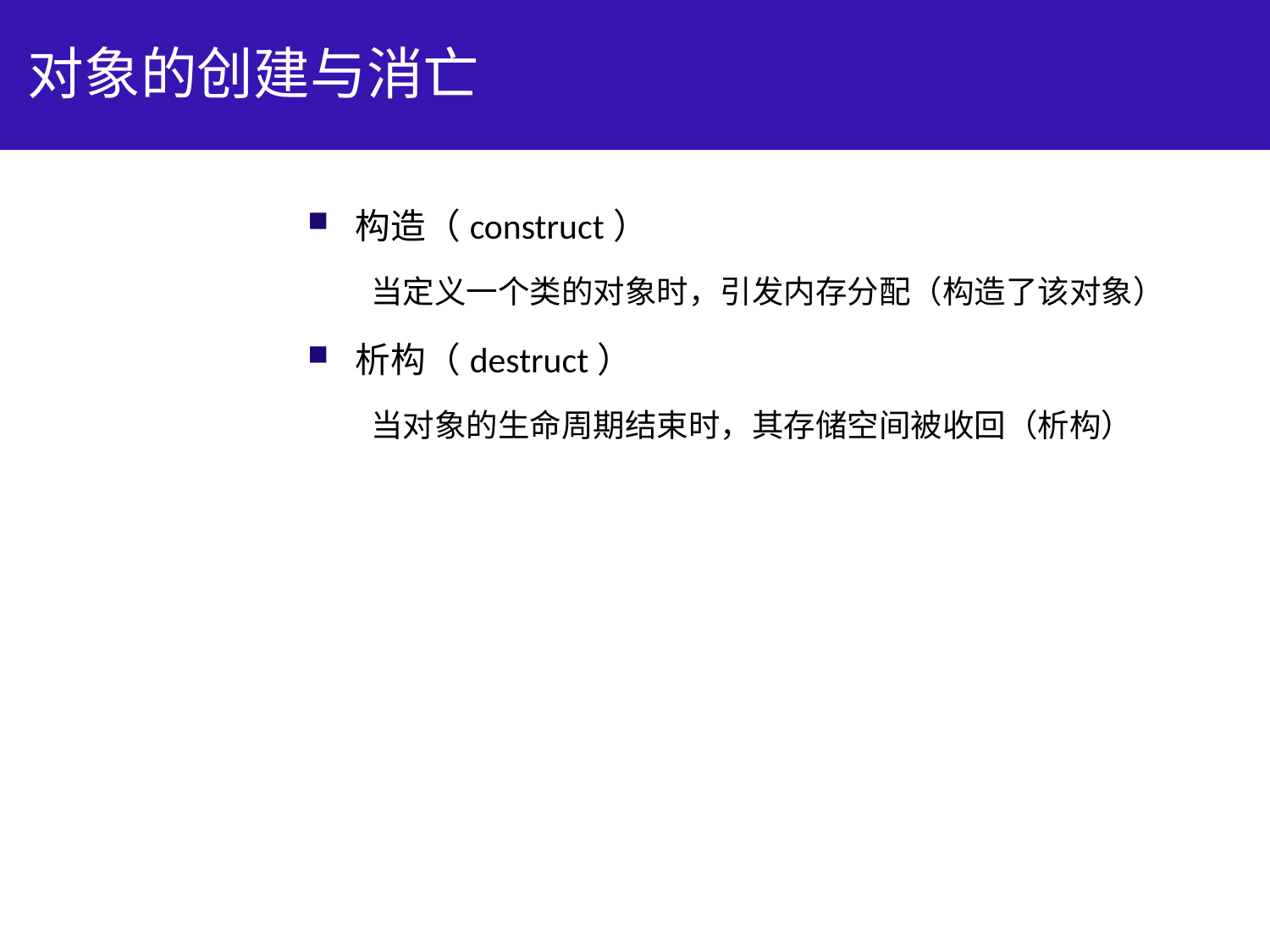

# 对象的创建与消亡
构造（construct）
当定义一个类的对象时，引发内存分配（构造了该对象）
析构（destruct）
当对象的生命周期结束时，其存储空间被收回（析构）
36